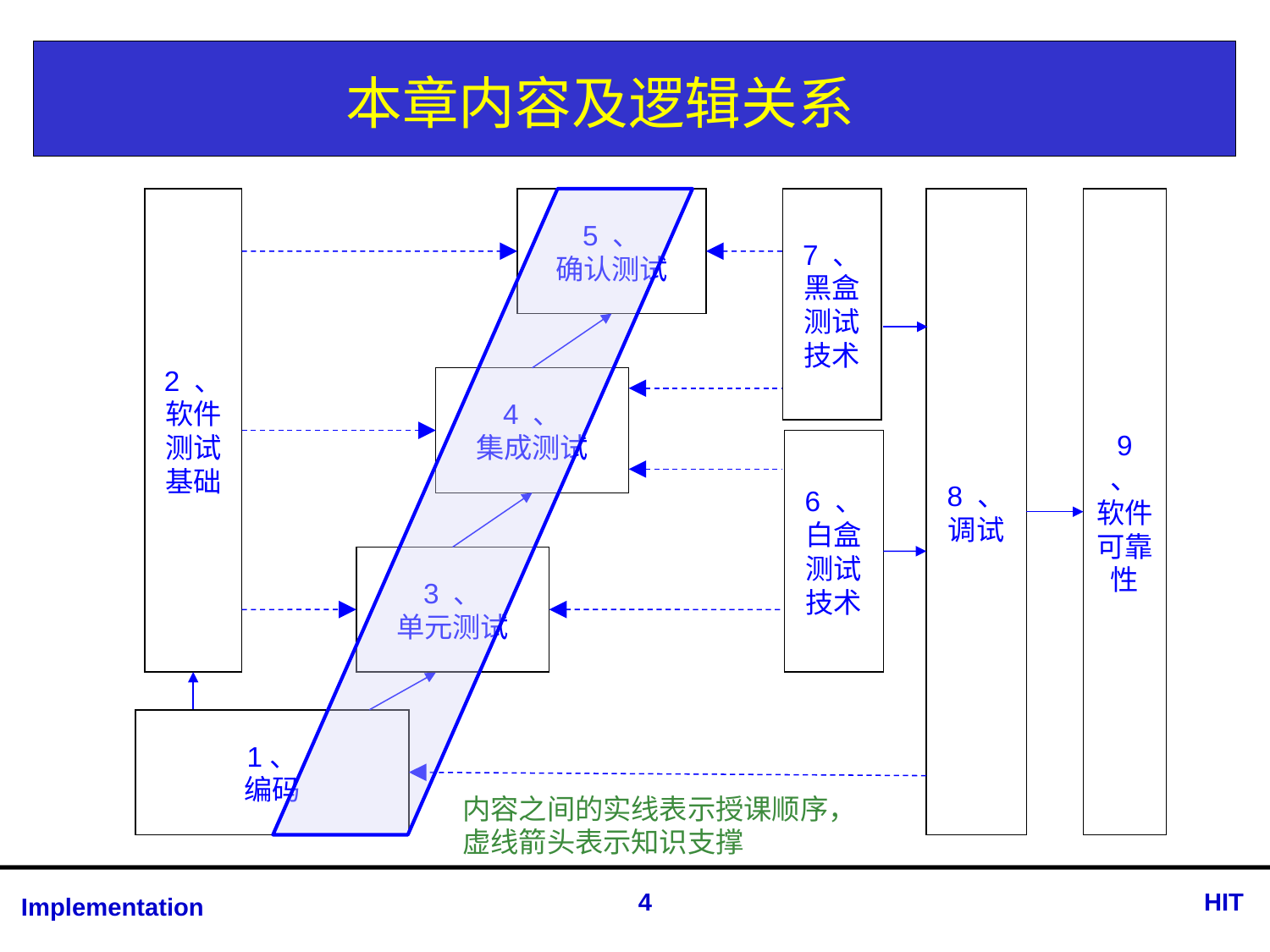

本章内容及逻辑关系
9 、
软件可靠性
2 、
软件测试基础

5 、
确认测试
7 、
黑盒测试技术
8 、
调试
4 、
集成测试
6 、
白盒测试技术
3 、
单元测试
1、
编码
内容之间的实线表示授课顺序，虚线箭头表示知识支撑